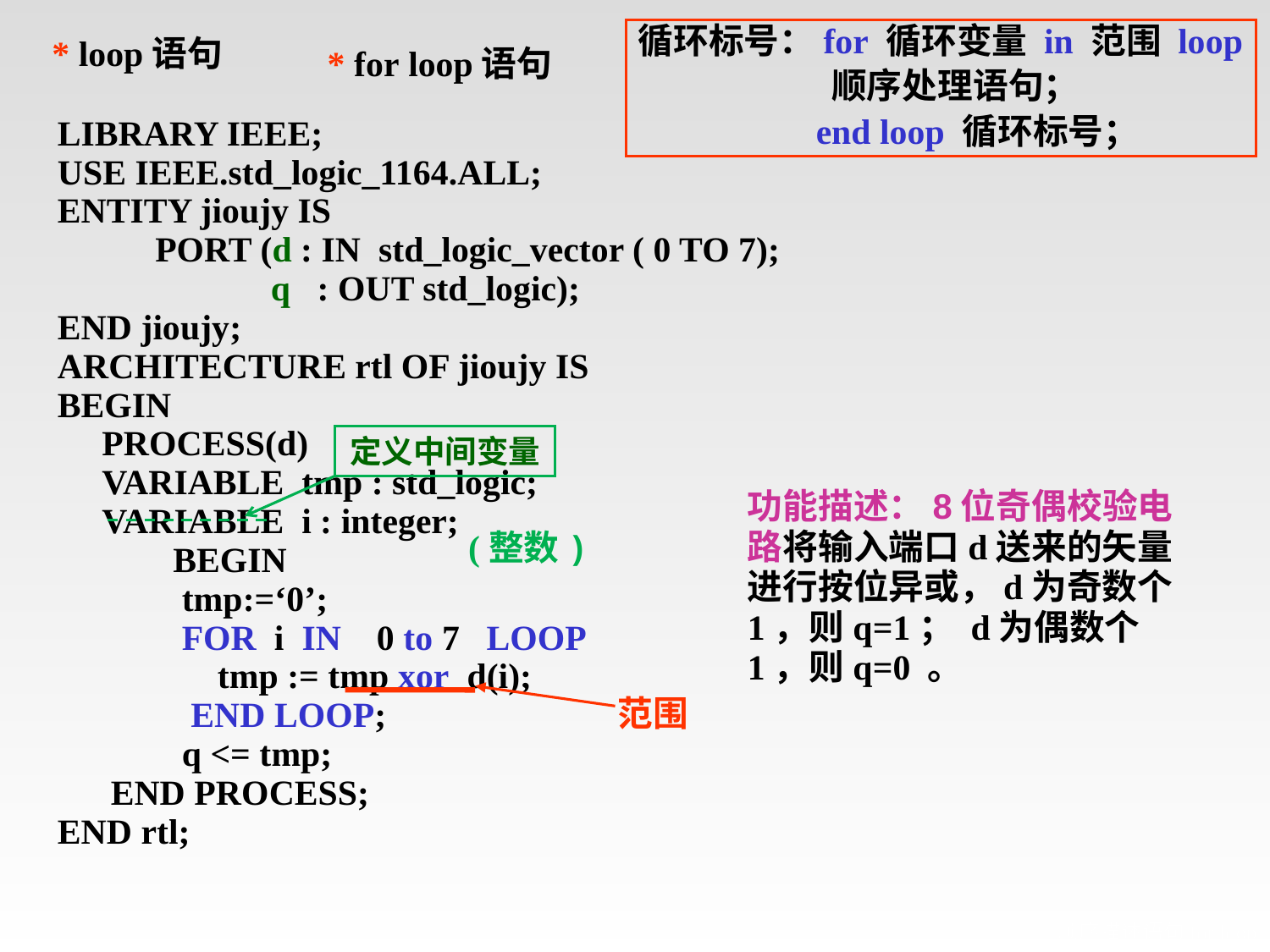

循环标号：for 循环变量 in 范围 loop
                       顺序处理语句；
                    end loop 循环标号；
* loop语句
* for loop语句

LIBRARY IEEE;
USE IEEE.std_logic_1164.ALL;
ENTITY jioujy IS
           PORT (d : IN  std_logic_vector ( 0 TO 7);
                        q   : OUT std_logic);
END jioujy;
ARCHITECTURE rtl OF jioujy IS
BEGIN
     PROCESS(d)
     VARIABLE  tmp : std_logic;
     VARIABLE  i : integer;
             BEGIN
              tmp:=‘0’;
              FOR  i  IN    0 to 7   LOOP
                  tmp := tmp xor  d(i);
               END LOOP;
              q <= tmp;
      END PROCESS;
END rtl;
定义中间变量
功能描述：8位奇偶校验电路将输入端口d送来的矢量进行按位异或，d为奇数个1，则q=1； d为偶数个1，则q=0 。
(整数)

范围

# 顺序描述语句for loop